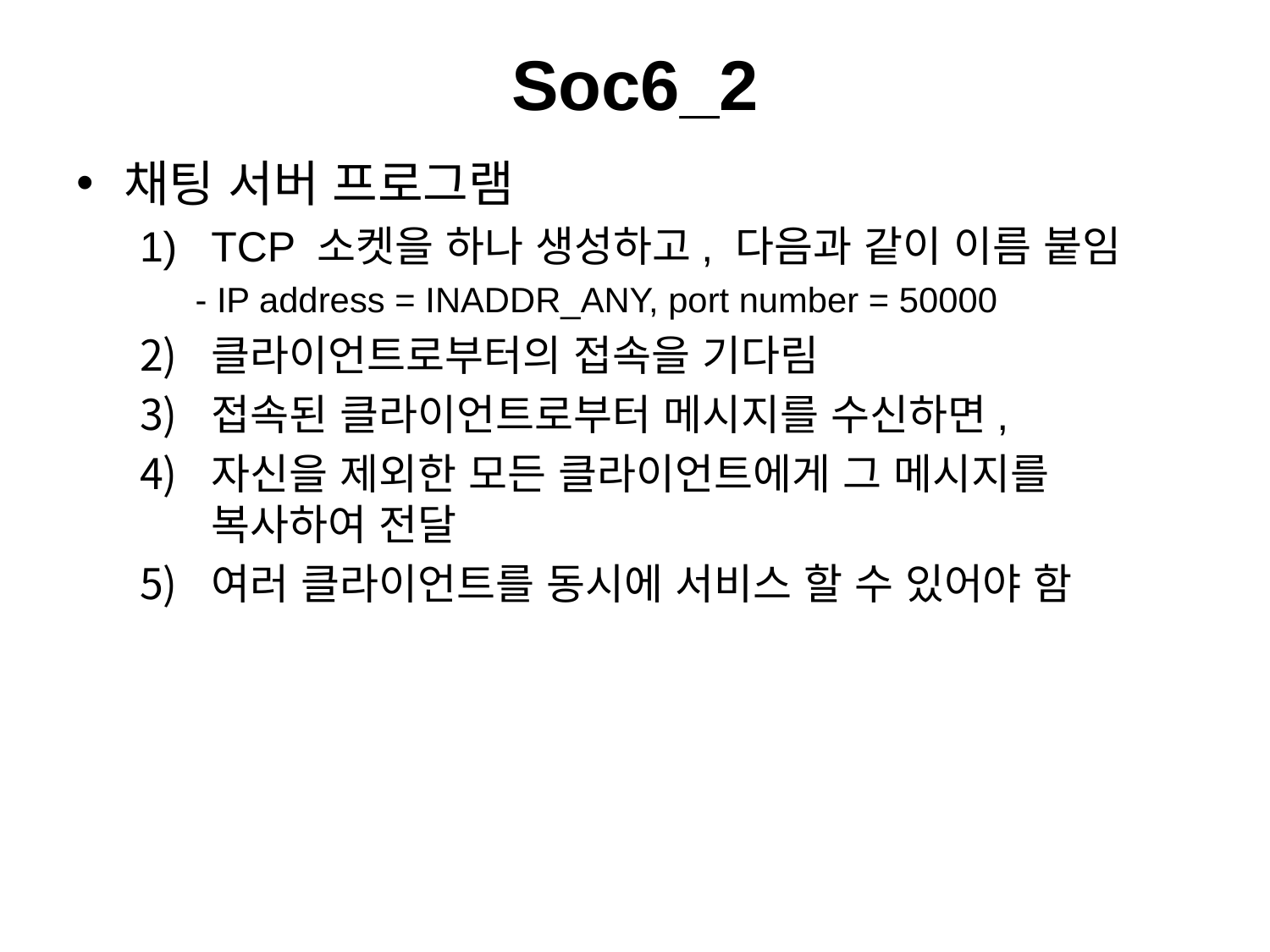

# Soc6_2
채팅 서버 프로그램
TCP 소켓을 하나 생성하고, 다음과 같이 이름 붙임
- IP address = INADDR_ANY, port number = 50000
클라이언트로부터의 접속을 기다림
접속된 클라이언트로부터 메시지를 수신하면,
자신을 제외한 모든 클라이언트에게 그 메시지를 복사하여 전달
여러 클라이언트를 동시에 서비스 할 수 있어야 함